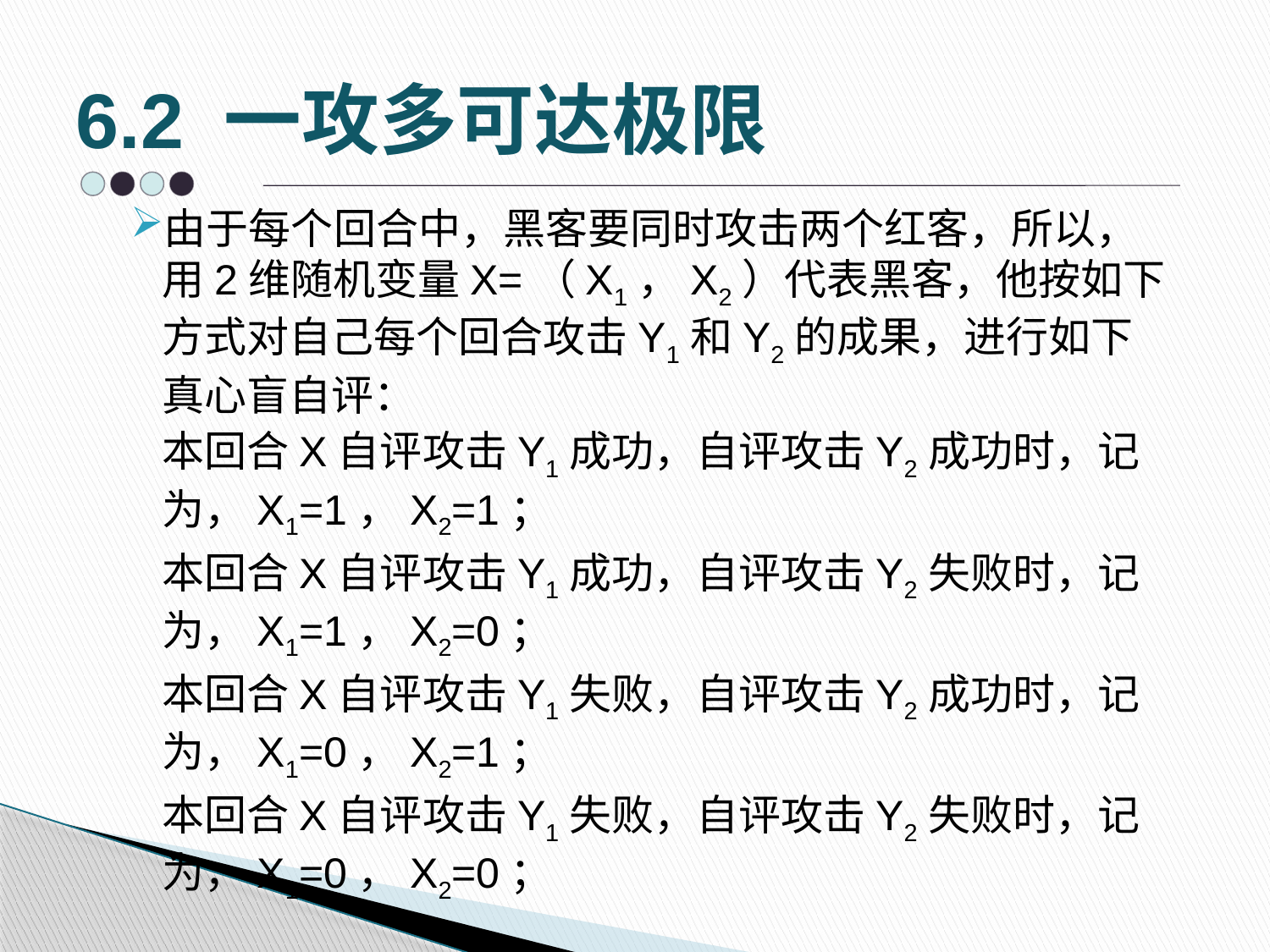

# 6.2 一攻多可达极限

由于每个回合中，黑客要同时攻击两个红客，所以，用2维随机变量X=（X1，X2）代表黑客，他按如下方式对自己每个回合攻击Y1和Y2的成果，进行如下真心盲自评：
	本回合X自评攻击Y1成功，自评攻击Y2成功时，记为，X1=1，X2=1；
	本回合X自评攻击Y1成功，自评攻击Y2失败时，记为，X1=1，X2=0；
	本回合X自评攻击Y1失败，自评攻击Y2成功时，记为，X1=0，X2=1；
	本回合X自评攻击Y1失败，自评攻击Y2失败时，记为，X1=0，X2=0；